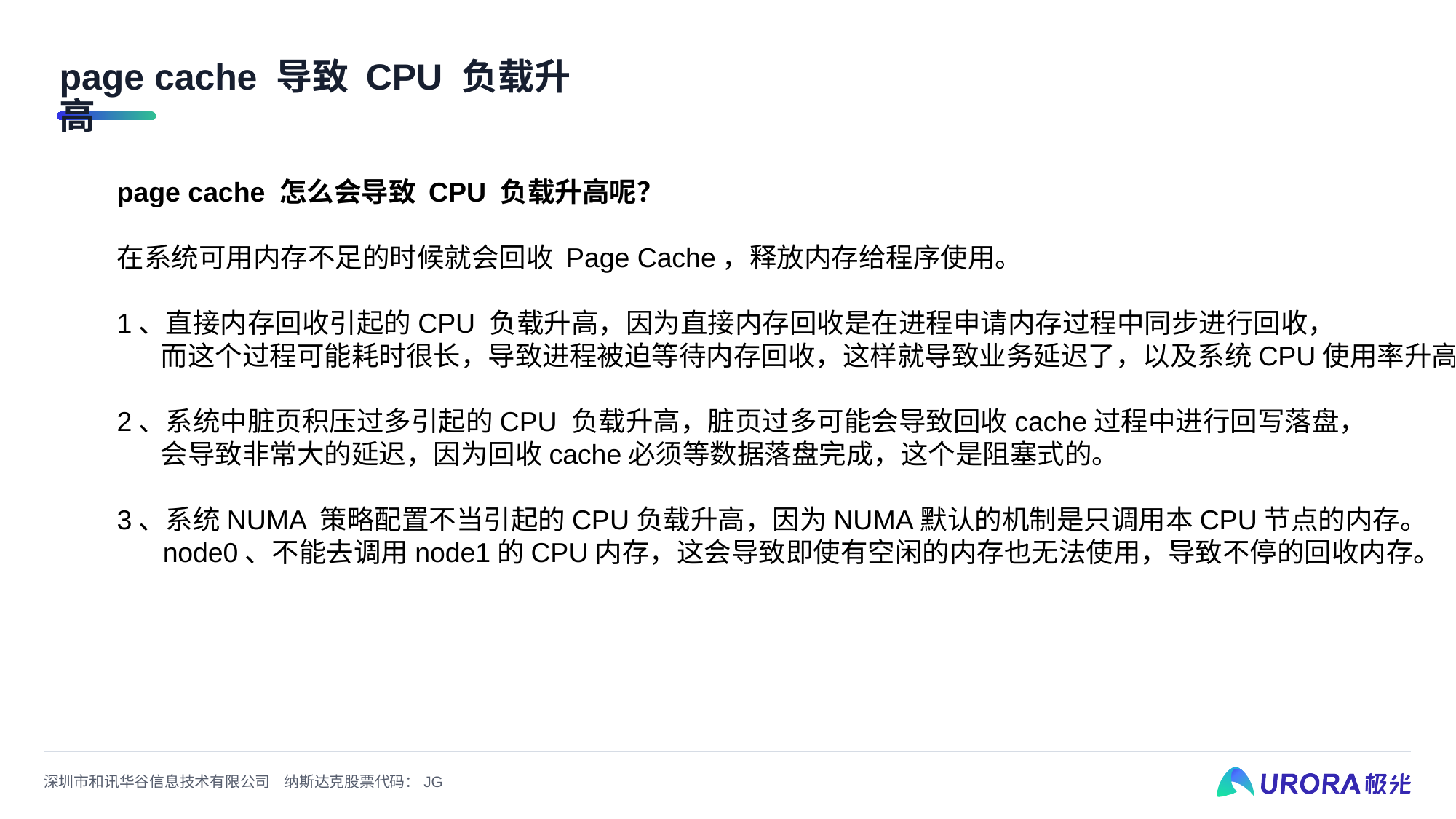

# page cache 导致 CPU 负载升高
page cache 怎么会导致 CPU 负载升高呢？

在系统可用内存不足的时候就会回收 Page Cache，释放内存给程序使用。

1、直接内存回收引起的CPU 负载升高，因为直接内存回收是在进程申请内存过程中同步进行回收，
      而这个过程可能耗时很长，导致进程被迫等待内存回收，这样就导致业务延迟了，以及系统CPU使用率升高。

2、系统中脏页积压过多引起的CPU 负载升高，脏页过多可能会导致回收cache过程中进行回写落盘，
      会导致非常大的延迟，因为回收cache必须等数据落盘完成，这个是阻塞式的。

3、系统NUMA 策略配置不当引起的CPU负载升高，因为NUMA默认的机制是只调用本CPU节点的内存。
      node0、不能去调用node1的CPU内存，这会导致即使有空闲的内存也无法使用，导致不停的回收内存。